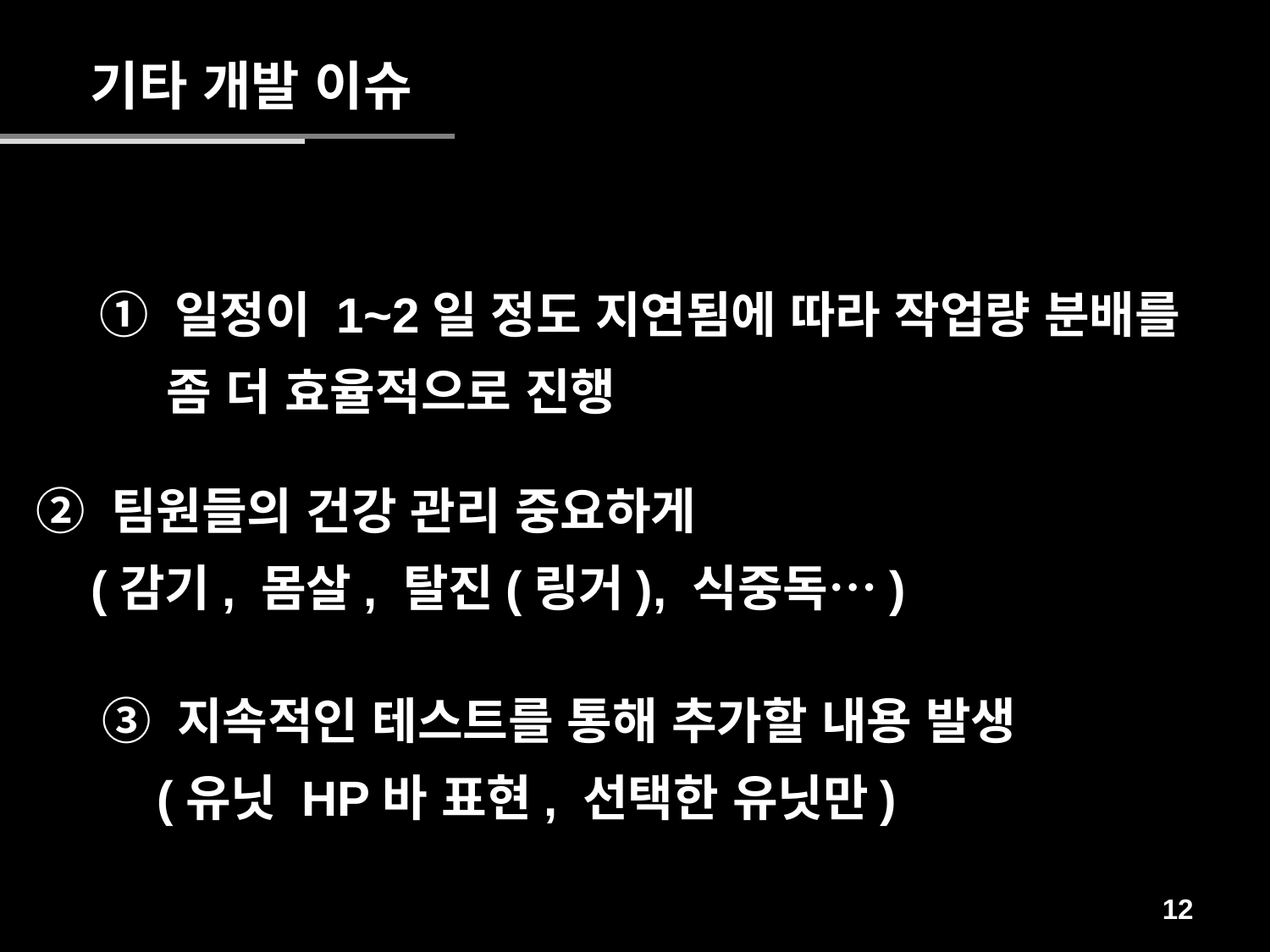

기타 개발 이슈
① 일정이 1~2일 정도 지연됨에 따라 작업량 분배를
    좀 더 효율적으로 진행
② 팀원들의 건강 관리 중요하게
    (감기, 몸살, 탈진(링거), 식중독…)
③ 지속적인 테스트를 통해 추가할 내용 발생
    (유닛 HP바 표현, 선택한 유닛만)
12